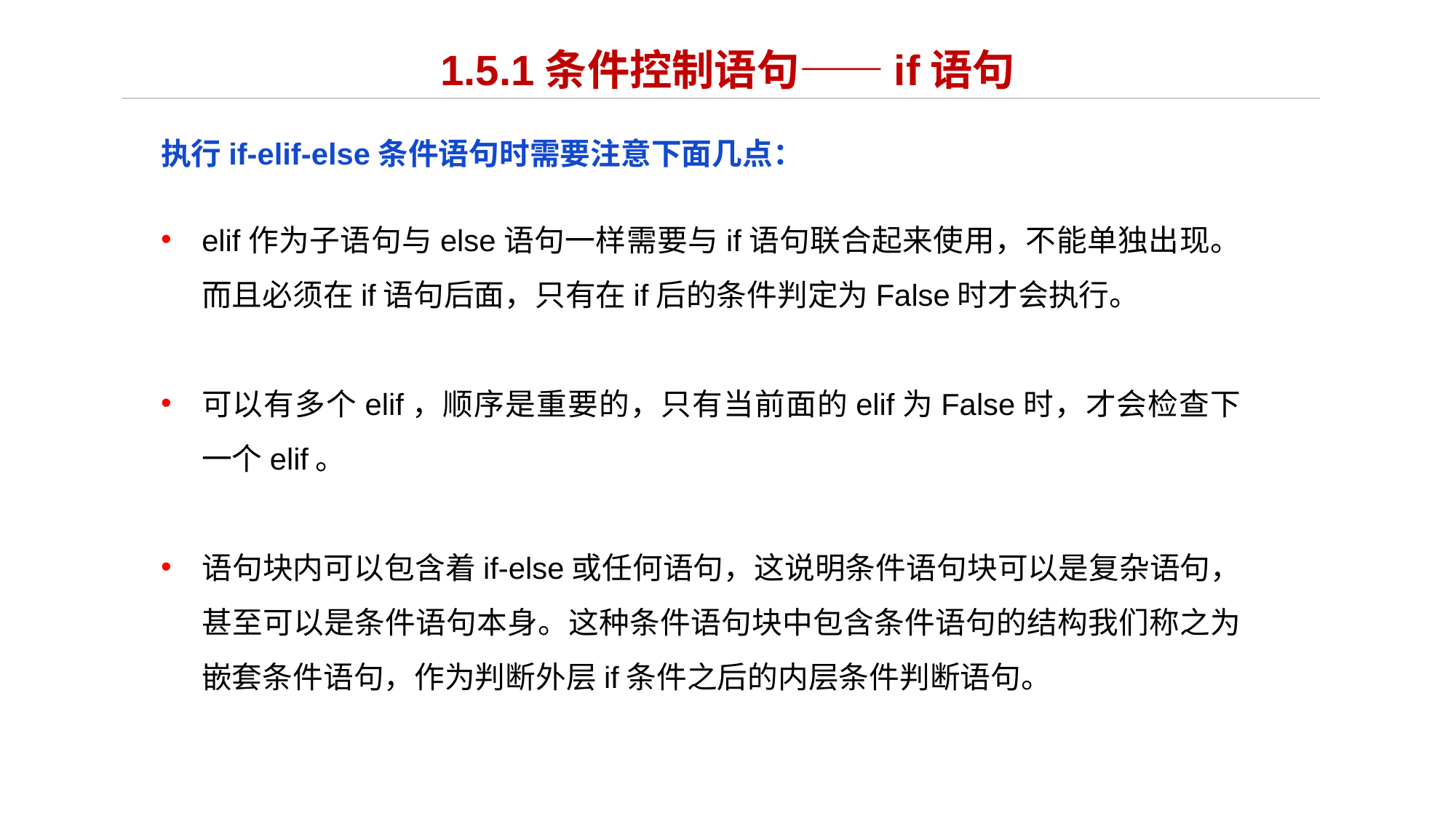

# 1.5.1条件控制语句——if语句
执行if-elif-else条件语句时需要注意下面几点：
elif作为子语句与else语句一样需要与if语句联合起来使用，不能单独出现。而且必须在if语句后面，只有在if后的条件判定为False时才会执行。

可以有多个elif，顺序是重要的，只有当前面的elif为False时，才会检查下一个elif。

语句块内可以包含着if-else或任何语句，这说明条件语句块可以是复杂语句，甚至可以是条件语句本身。这种条件语句块中包含条件语句的结构我们称之为嵌套条件语句，作为判断外层if条件之后的内层条件判断语句。